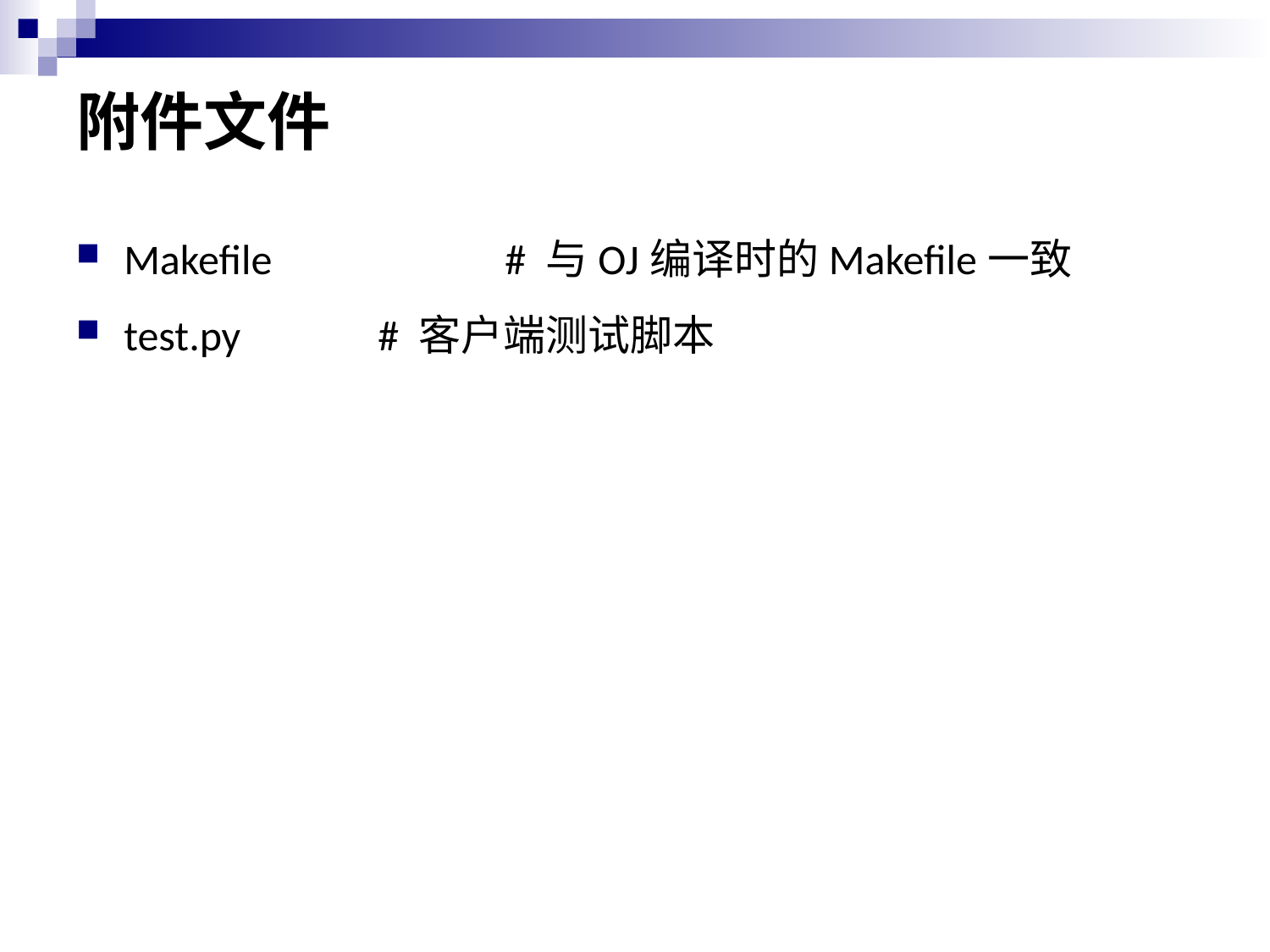

# 附件文件
Makefile		# 与OJ编译时的Makefile一致
test.py		# 客户端测试脚本
7